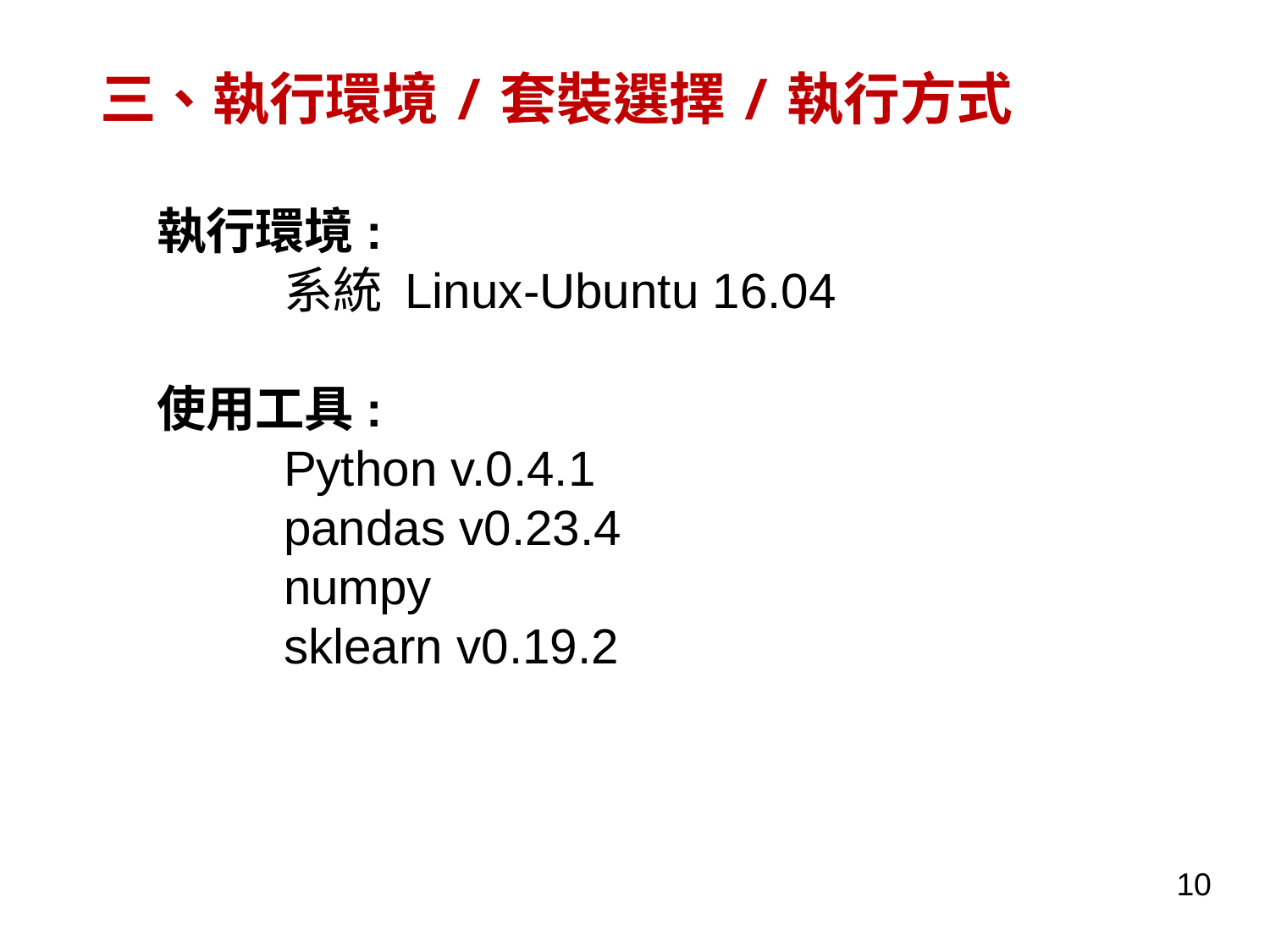

# 三、執行環境/套裝選擇/執行方式
執行環境:
	系統 Linux-Ubuntu 16.04

使用工具:
	Python v.0.4.1
	pandas v0.23.4
	numpy
	sklearn v0.19.2